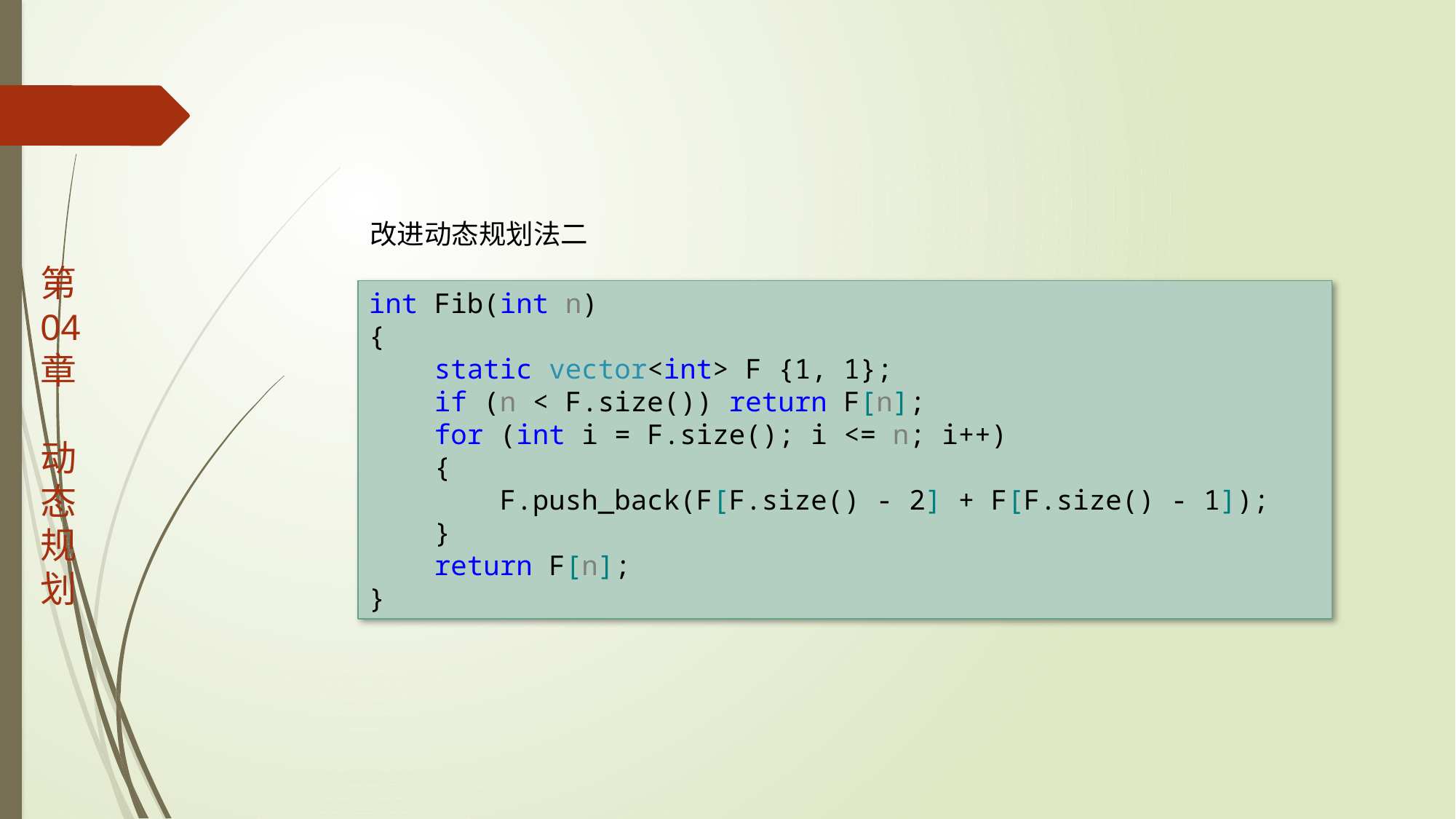

改进动态规划法二
int Fib(int n)
{
    static vector<int> F {1, 1};
    if (n < F.size()) return F[n];
    for (int i = F.size(); i <= n; i++)
    {
        F.push_back(F[F.size() - 2] + F[F.size() - 1]);
    }
    return F[n];
}